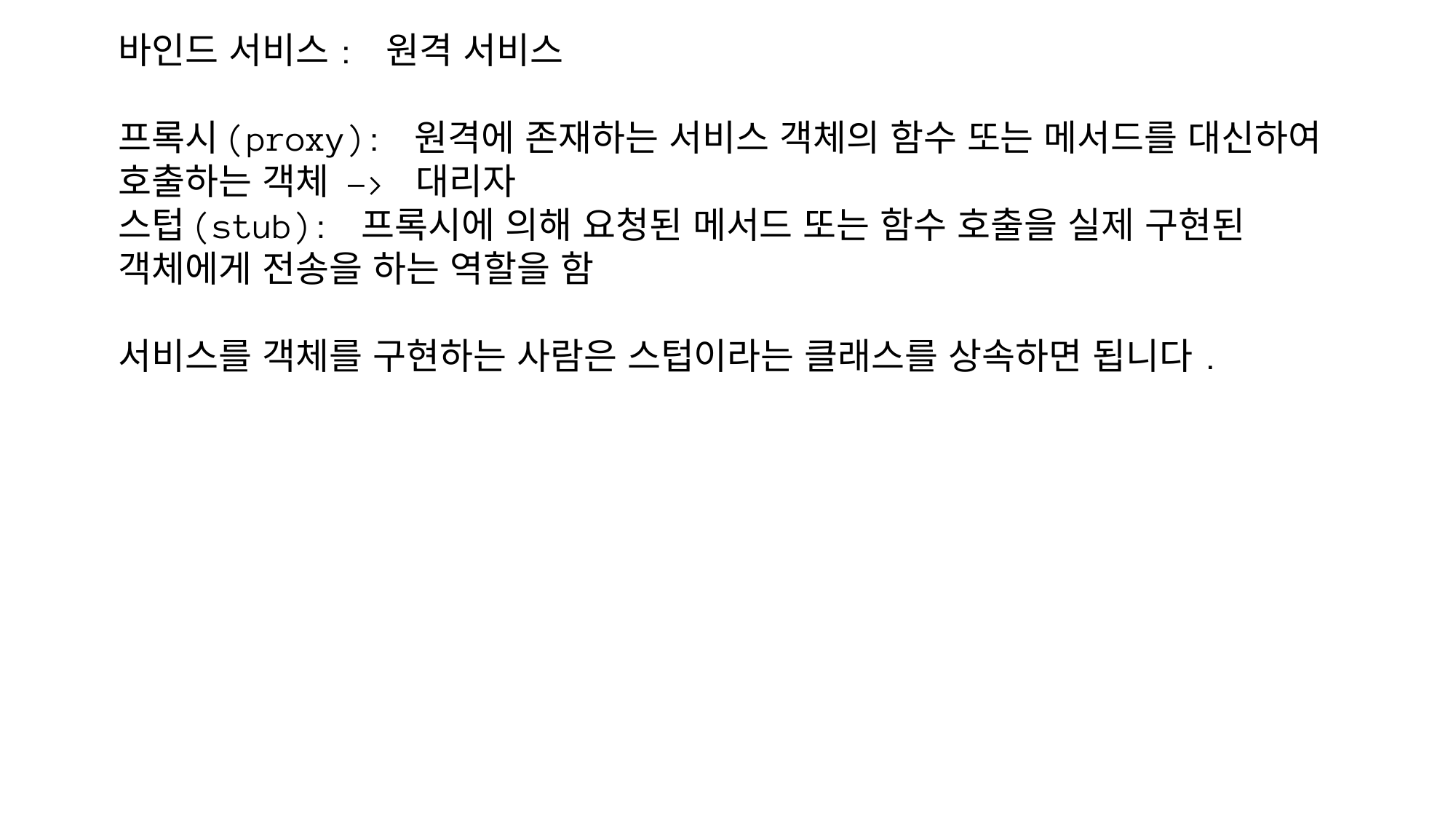

바인드 서비스: 원격 서비스

프록시(proxy): 원격에 존재하는 서비스 객체의 함수 또는 메서드를 대신하여
호출하는 객체 -> 대리자
스텁(stub): 프록시에 의해 요청된 메서드 또는 함수 호출을 실제 구현된
객체에게 전송을 하는 역할을 함

서비스를 객체를 구현하는 사람은 스텁이라는 클래스를 상속하면 됩니다.